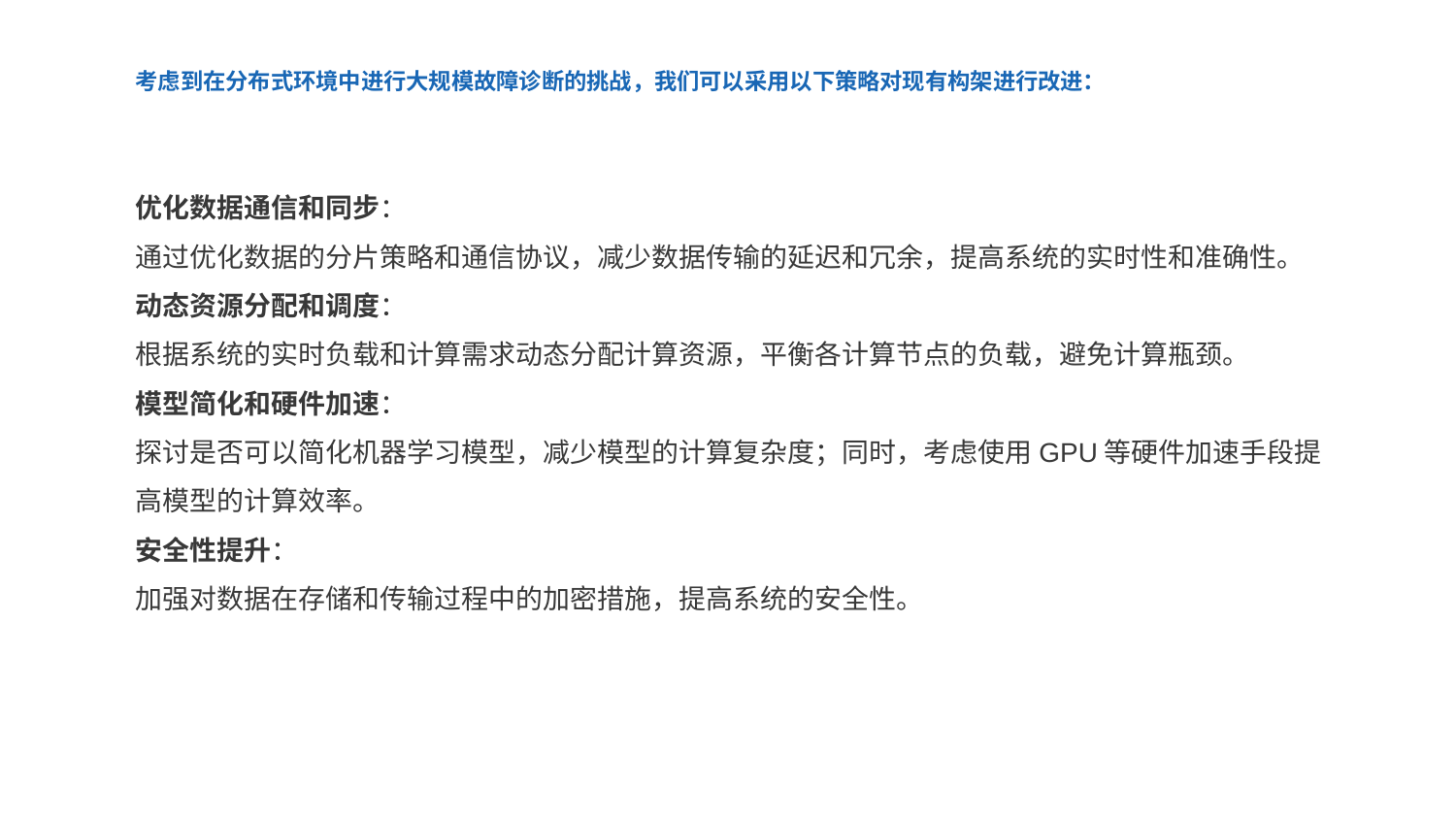

考虑到在分布式环境中进行大规模故障诊断的挑战，我们可以采用以下策略对现有构架进行改进：
优化数据通信和同步：
通过优化数据的分片策略和通信协议，减少数据传输的延迟和冗余，提高系统的实时性和准确性。
动态资源分配和调度：
根据系统的实时负载和计算需求动态分配计算资源，平衡各计算节点的负载，避免计算瓶颈。
模型简化和硬件加速：
探讨是否可以简化机器学习模型，减少模型的计算复杂度；同时，考虑使用GPU等硬件加速手段提高模型的计算效率。
安全性提升：
加强对数据在存储和传输过程中的加密措施，提高系统的安全性。